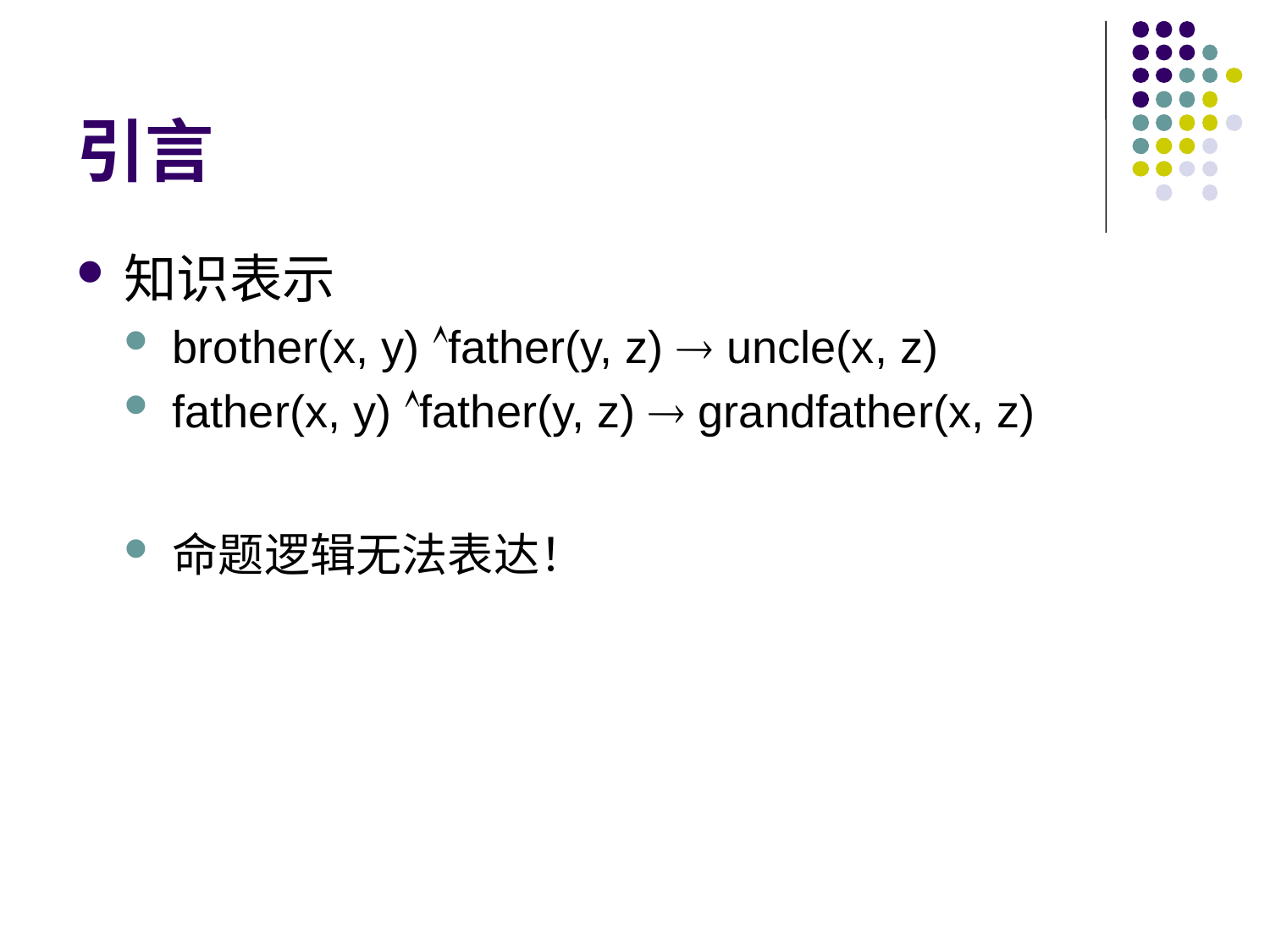

# 引言
知识表示
brother(x, y) ∧father(y, z) → uncle(x, z)
father(x, y) ∧father(y, z) → grandfather(x, z)

命题逻辑无法表达！